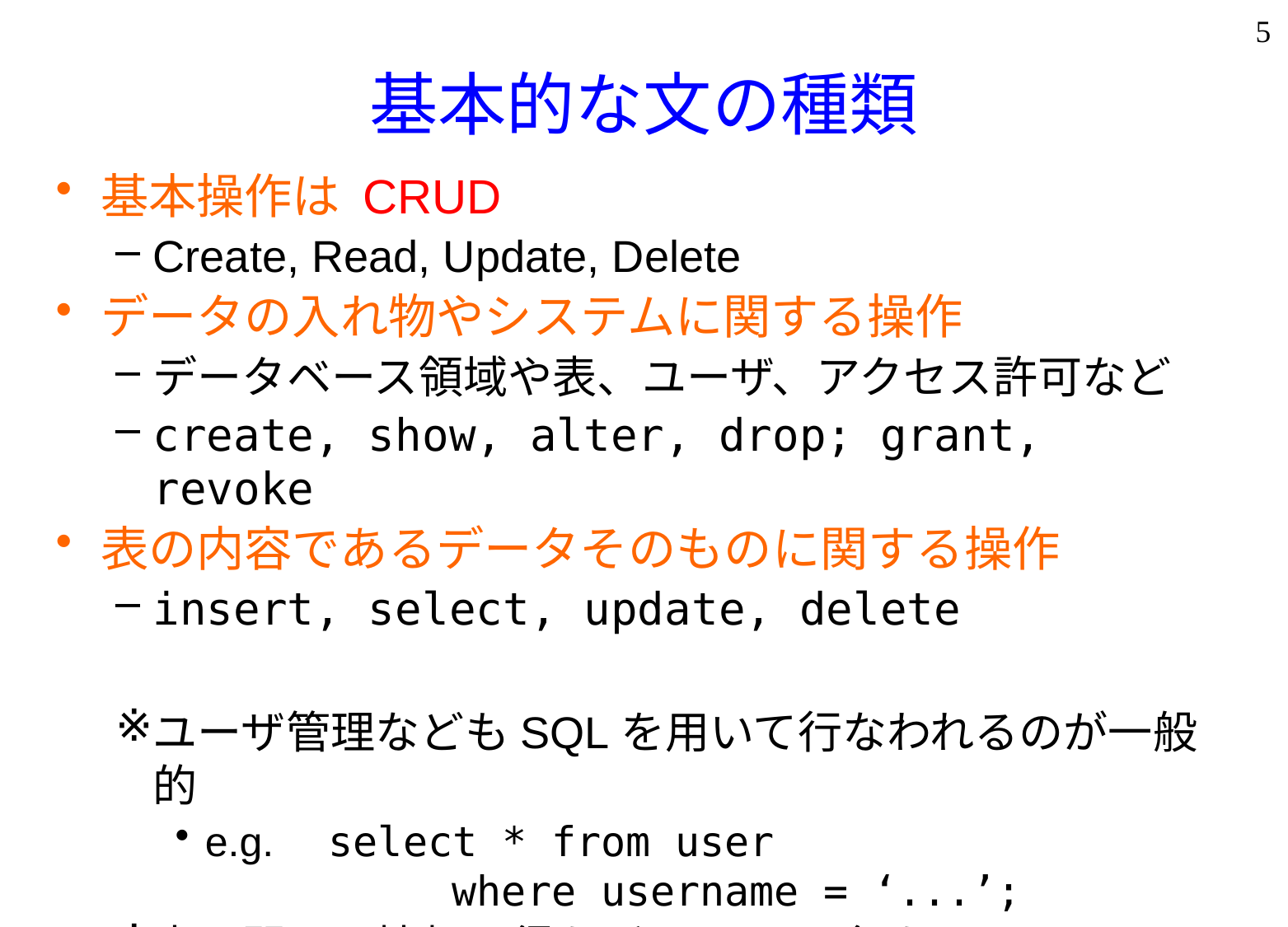

5
# 基本的な文の種類
基本操作は CRUD
Create, Read, Update, Delete
データの入れ物やシステムに関する操作
データベース領域や表、ユーザ、アクセス許可など
create, show, alter, drop; grant, revoke
表の内容であるデータそのものに関する操作
insert, select, update, delete

ユーザ管理などもSQLを用いて行なわれるのが一般的
e.g. 	select * from user
		where username = ‘...’;
表に関する情報取得などもSQLで行なえる
e.g. 	show fields from 表名;